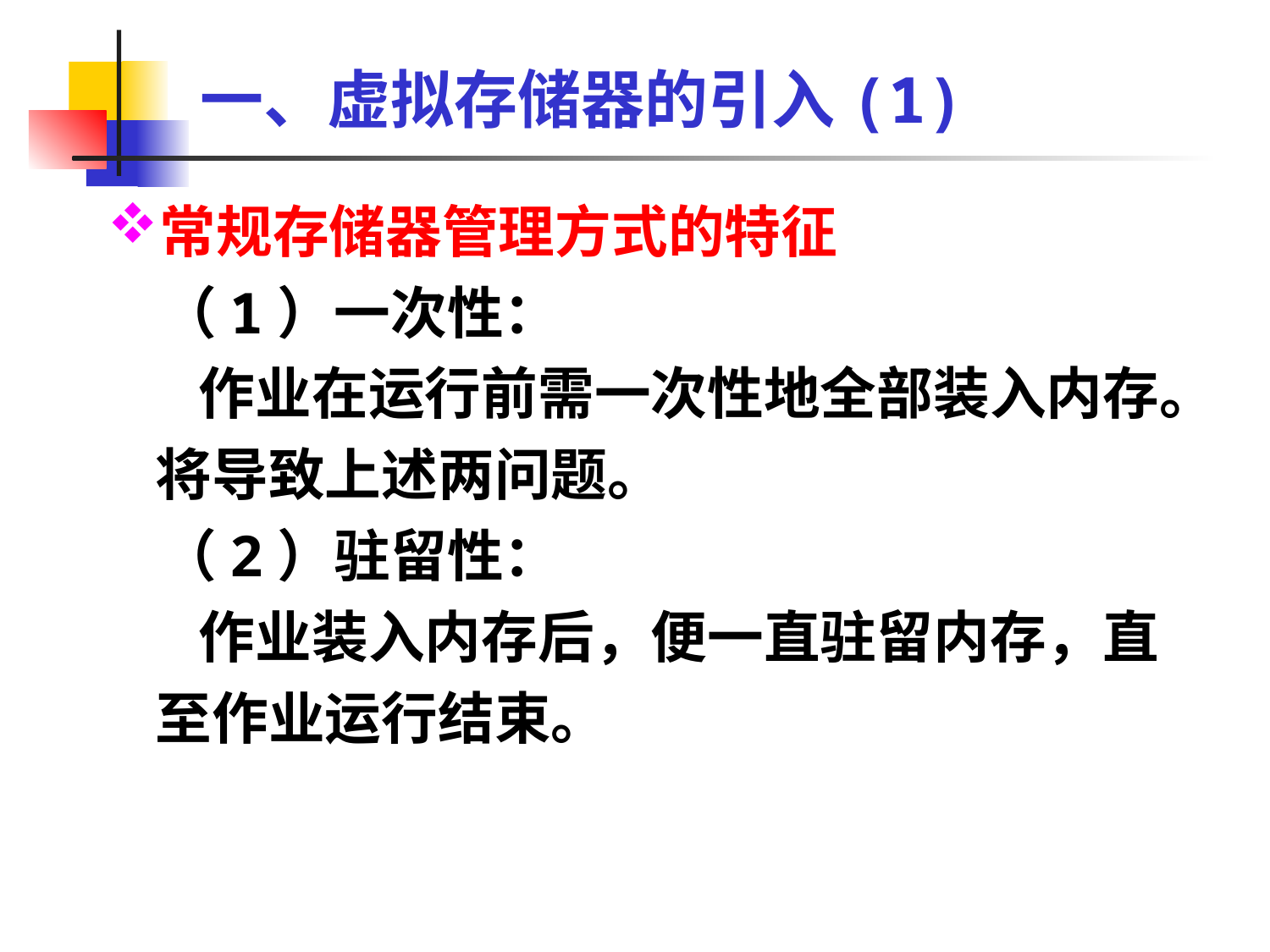

# 一、虚拟存储器的引入(1)
常规存储器管理方式的特征
   （1）一次性：
      作业在运行前需一次性地全部装入内存。将导致上述两问题。
   （2）驻留性：
      作业装入内存后，便一直驻留内存，直至作业运行结束。